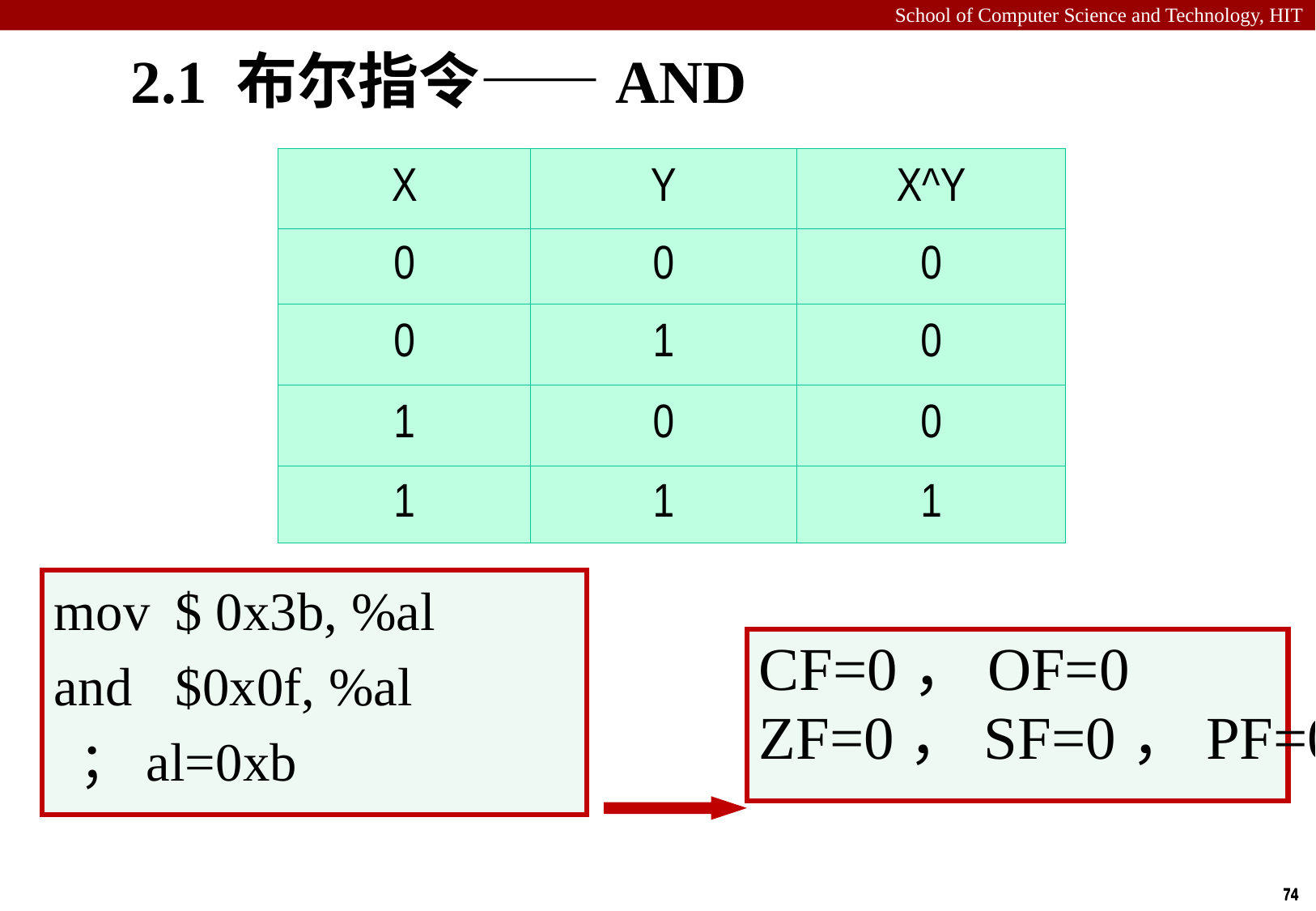

# 2.1 布尔指令——AND
| X | Y | X^Y |
| --- | --- | --- |
| 0 | 0 | 0 |
| 0 | 1 | 0 |
| 1 | 0 | 0 |
| 1 | 1 | 1 |
mov	$ 0x3b, %al
and	$0x0f, %al
 ；al=0xb
CF=0，OF=0
ZF=0，SF=0，PF=0